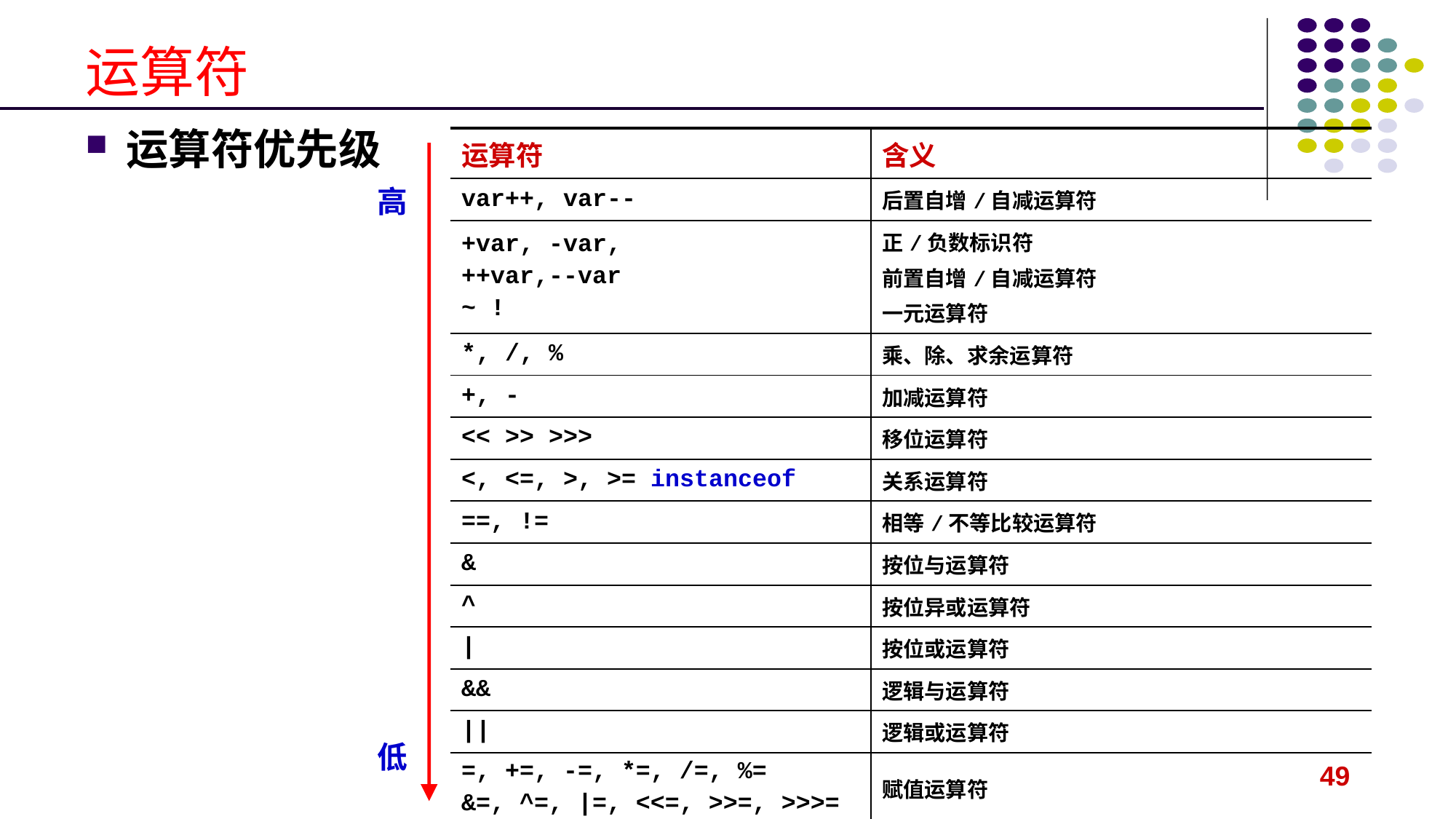

# 运算符
运算符优先级
| 运算符 | 含义 |
| --- | --- |
| var++, var-- | 后置自增/自减运算符 |
| +var, -var, ++var,--var ~ ! | 正/负数标识符 前置自增/自减运算符 一元运算符 |
| \*, /, % | 乘、除、求余运算符 |
| +, - | 加减运算符 |
| << >> >>> | 移位运算符 |
| <, <=, >, >= instanceof | 关系运算符 |
| ==, != | 相等/不等比较运算符 |
| & | 按位与运算符 |
| ^ | 按位异或运算符 |
| | | 按位或运算符 |
| && | 逻辑与运算符 |
| || | 逻辑或运算符 |
| =, +=, -=, \*=, /=, %= &=, ^=, |=, <<=, >>=, >>>= | 赋值运算符 |

高
低